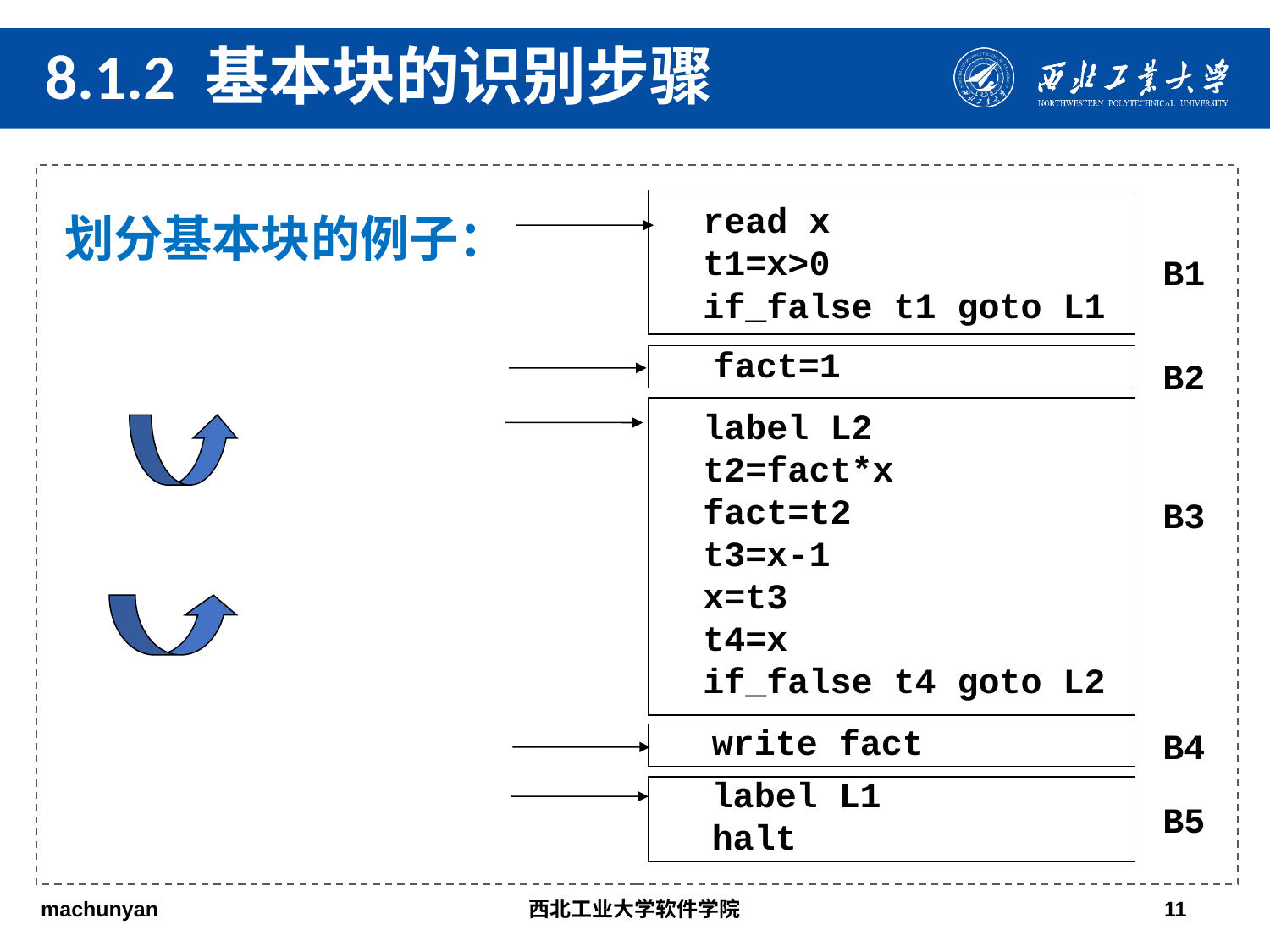

8.1.2 基本块的识别步骤

 read x
 t1=x>0
 if_false t1 goto L1
划分基本块的例子：

B1
  fact=1

B2

 label L2
 t2=fact*x
 fact=t2
 t3=x-1
 x=t3
 t4=x
 if_false t4 goto L2

B3

 write fact
B4

 label L1
 halt

B5